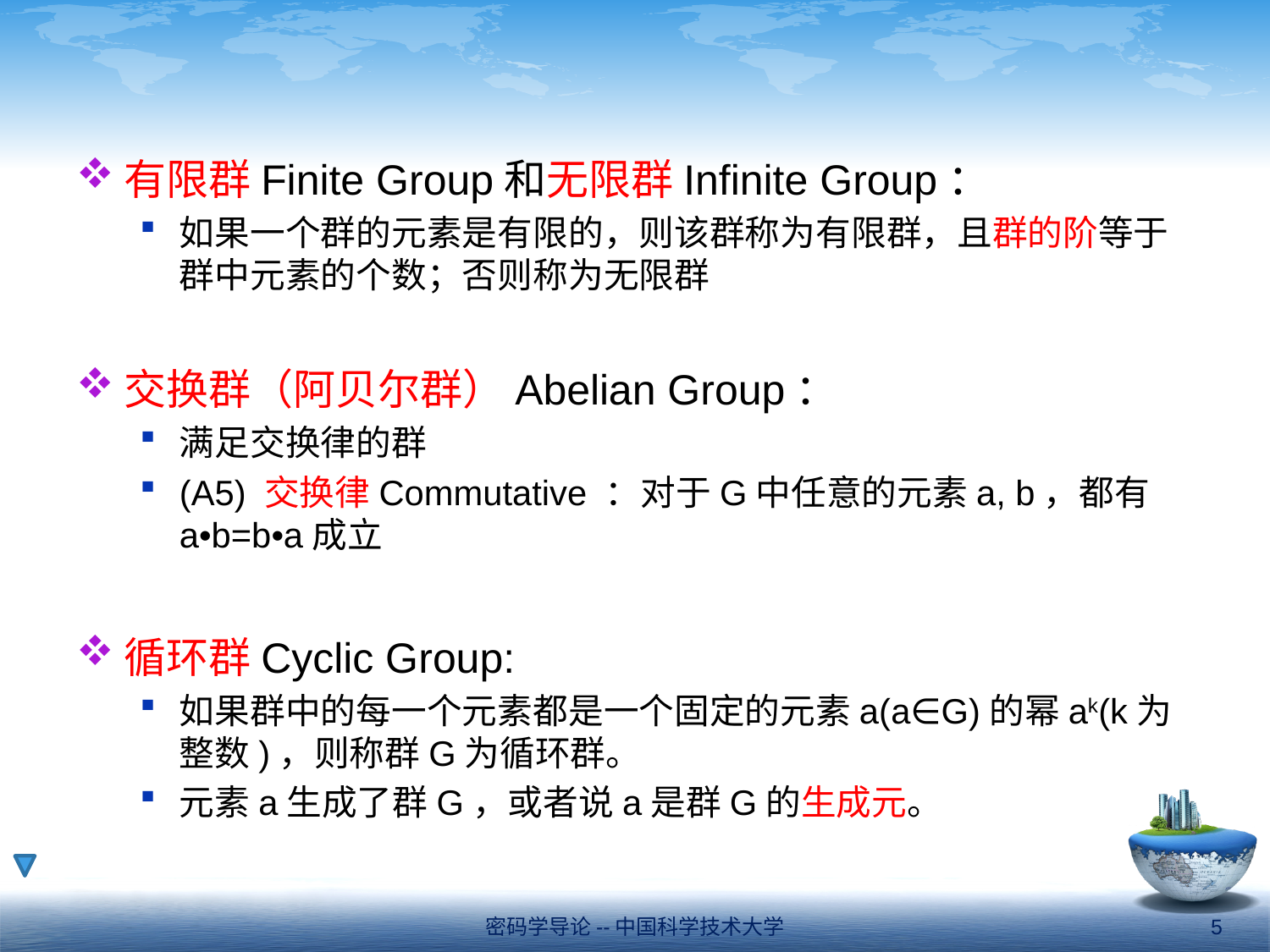

#
有限群Finite Group和无限群Infinite Group：
如果一个群的元素是有限的，则该群称为有限群，且群的阶等于群中元素的个数；否则称为无限群

交换群（阿贝尔群）Abelian Group：
满足交换律的群
(A5) 交换律Commutative ：对于G中任意的元素a, b，都有a•b=b•a成立

循环群Cyclic Group:
如果群中的每一个元素都是一个固定的元素a(a∈G)的幂ak(k为整数)，则称群G为循环群。
元素a生成了群G，或者说a是群G的生成元。

密码学导论--中国科学技术大学
5